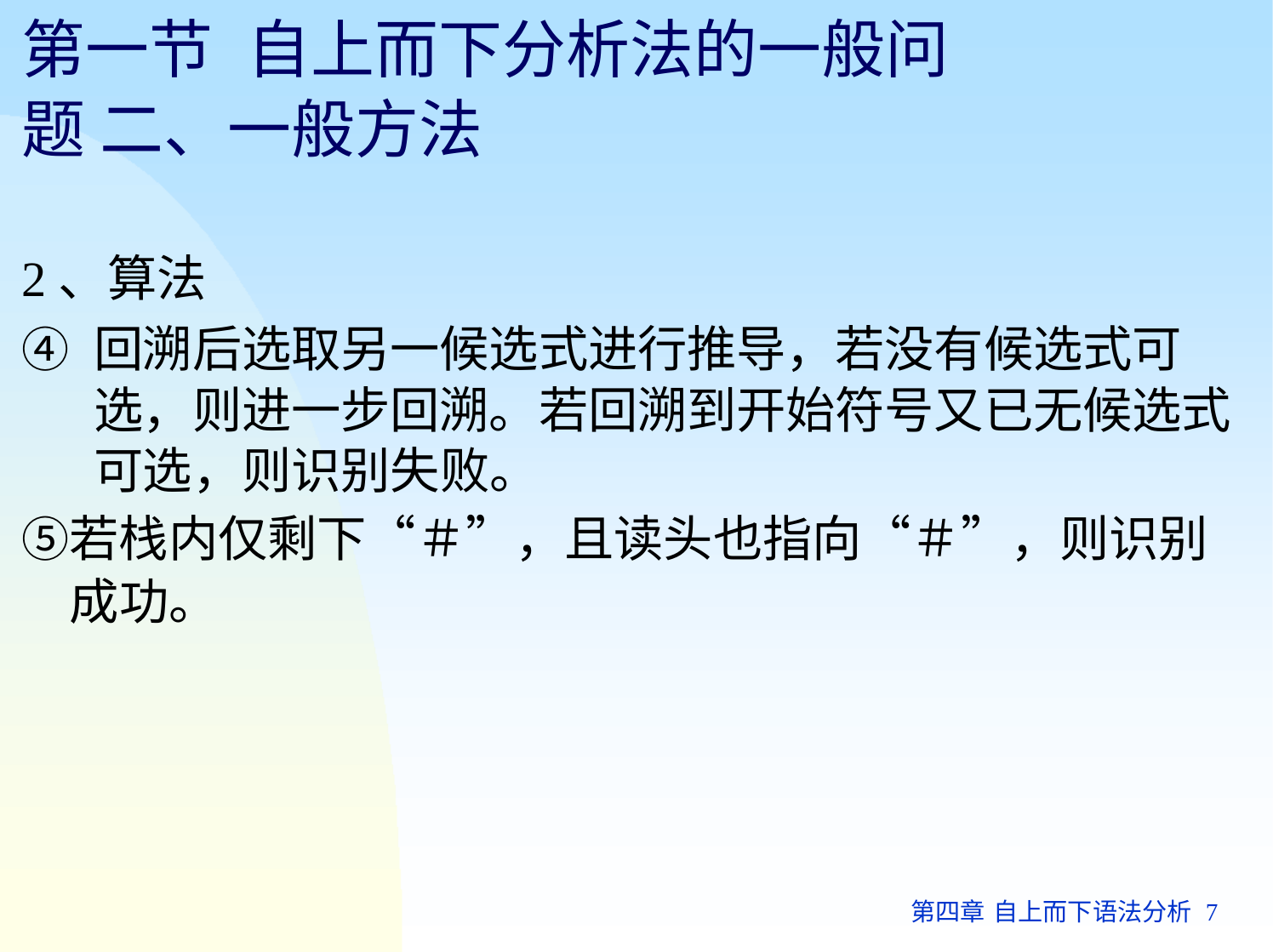

# 第一节	自上而下分析法的一般问题 二、一般方法
2、算法
回溯后选取另一候选式进行推导，若没有候选式可 选，则进一步回溯。若回溯到开始符号又已无候选式 可选，则识别失败。
若栈内仅剩下“＃”，且读头也指向“＃”，则识别成功。
第四章 自上而下语法分析 7